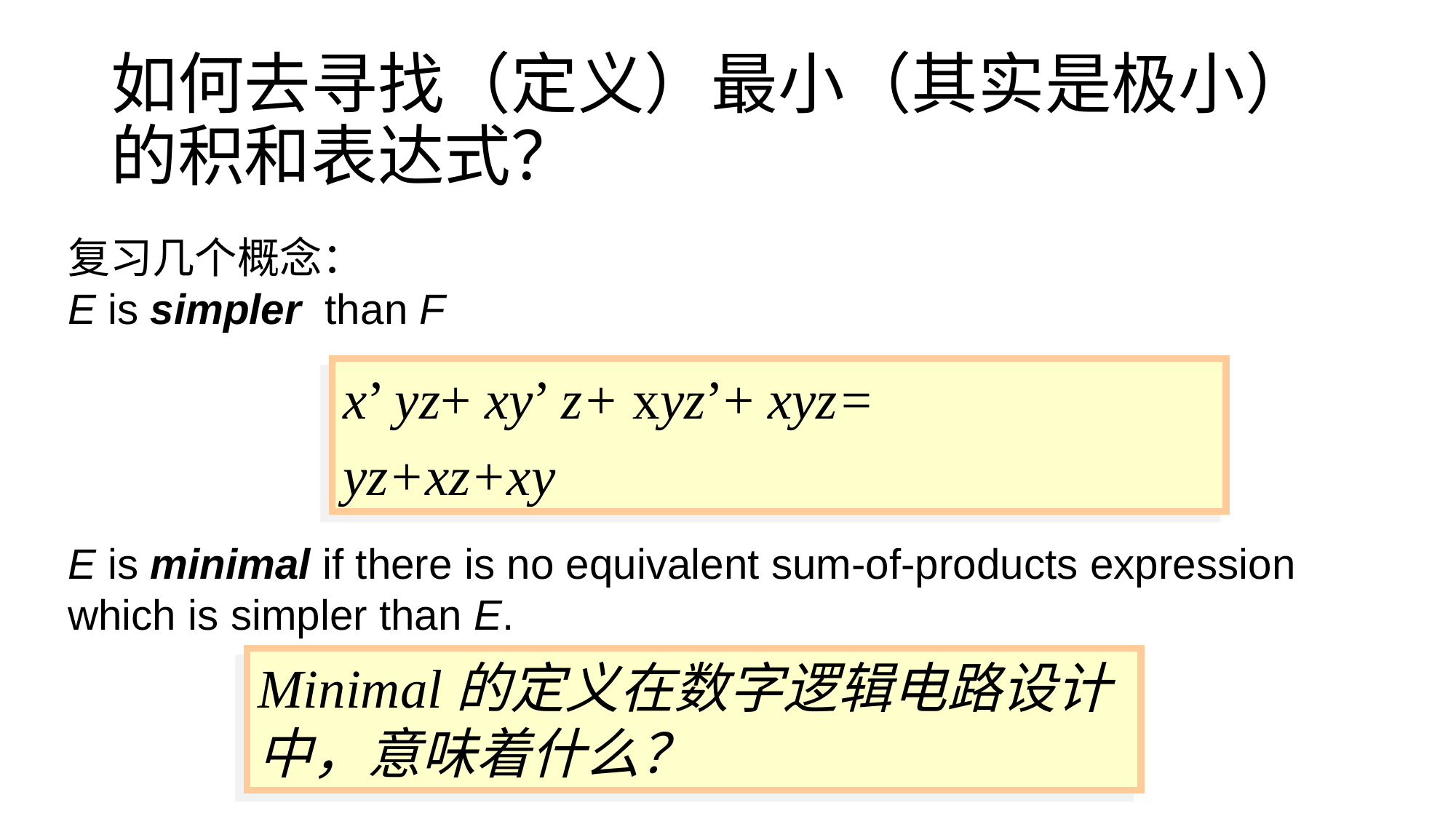

# 如何去寻找（定义）最小（其实是极小）的积和表达式？
复习几个概念：
E is simpler  than F

E is minimal if there is no equivalent sum-of-products expression which is simpler than E.
x’ yz+ xy’ z+ xyz’+ xyz=
yz+xz+xy
Minimal的定义在数字逻辑电路设计中，意味着什么？